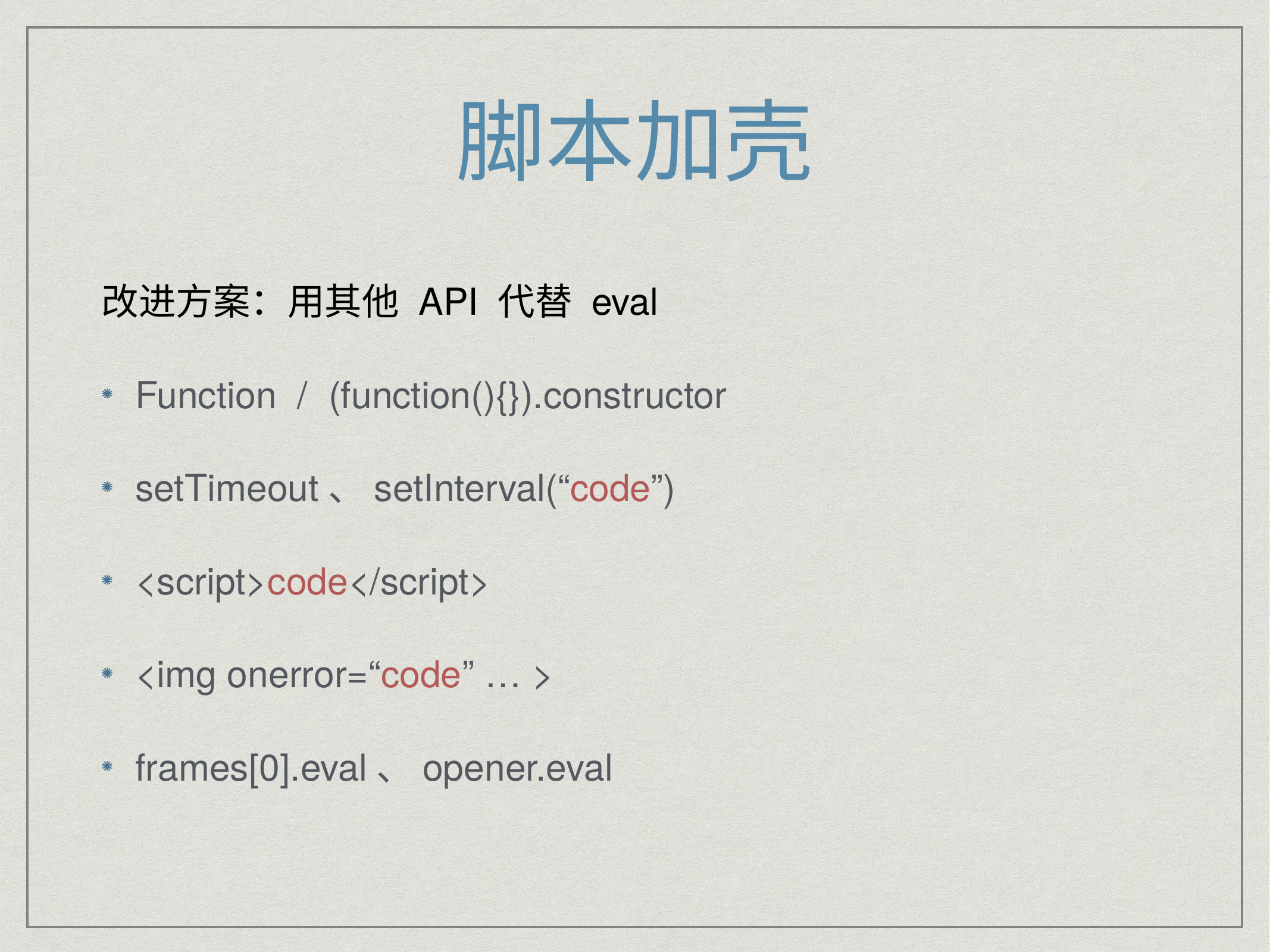

# 脚本加壳
改进方案：用其他 API 代替 eval
Function  /  (function(){}).constructor
setTimeout、setInterval(“code”)
<script>code</script>
<img onerror=“code” … >
frames[0].eval、opener.eval